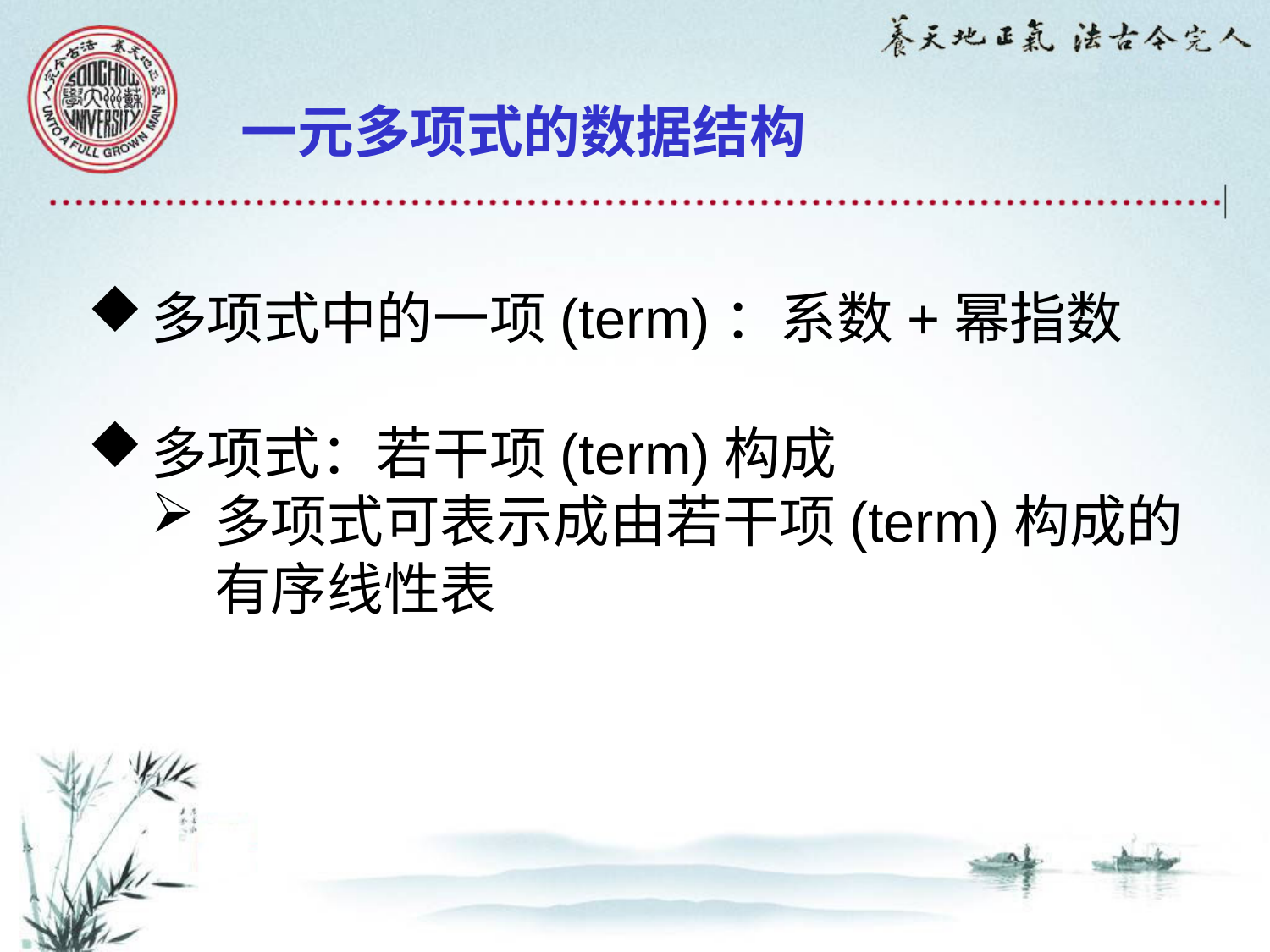

一元多项式的数据结构
多项式中的一项(term)：系数+幂指数

多项式：若干项(term)构成
多项式可表示成由若干项(term)构成的有序线性表